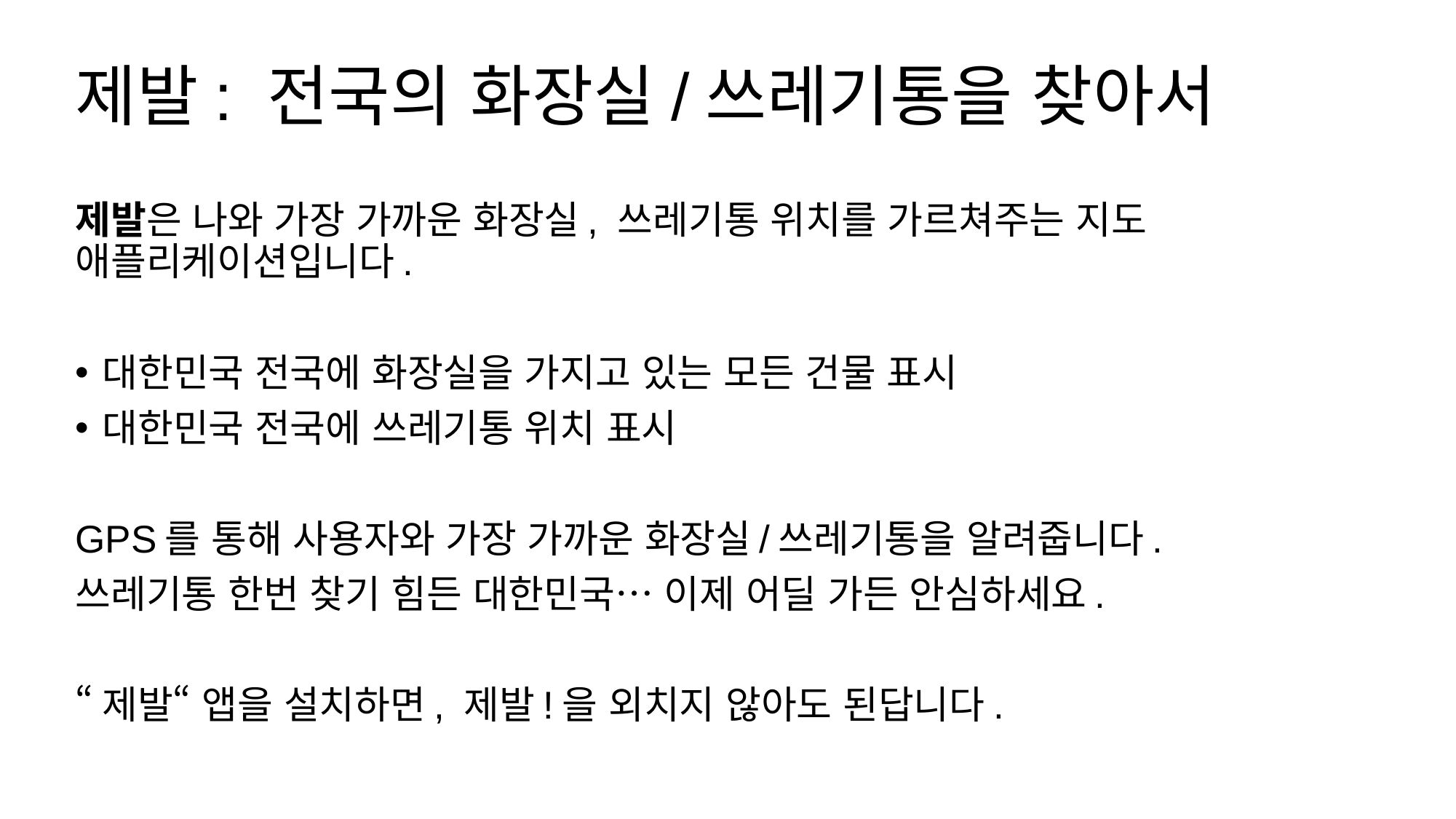

제발: 전국의 화장실/쓰레기통을 찾아서
제발은 나와 가장 가까운 화장실, 쓰레기통 위치를 가르쳐주는 지도 애플리케이션입니다.

대한민국 전국에 화장실을 가지고 있는 모든 건물 표시
대한민국 전국에 쓰레기통 위치 표시

GPS를 통해 사용자와 가장 가까운 화장실/쓰레기통을 알려줍니다.
쓰레기통 한번 찾기 힘든 대한민국… 이제 어딜 가든 안심하세요.

“제발“ 앱을 설치하면, 제발!을 외치지 않아도 된답니다.